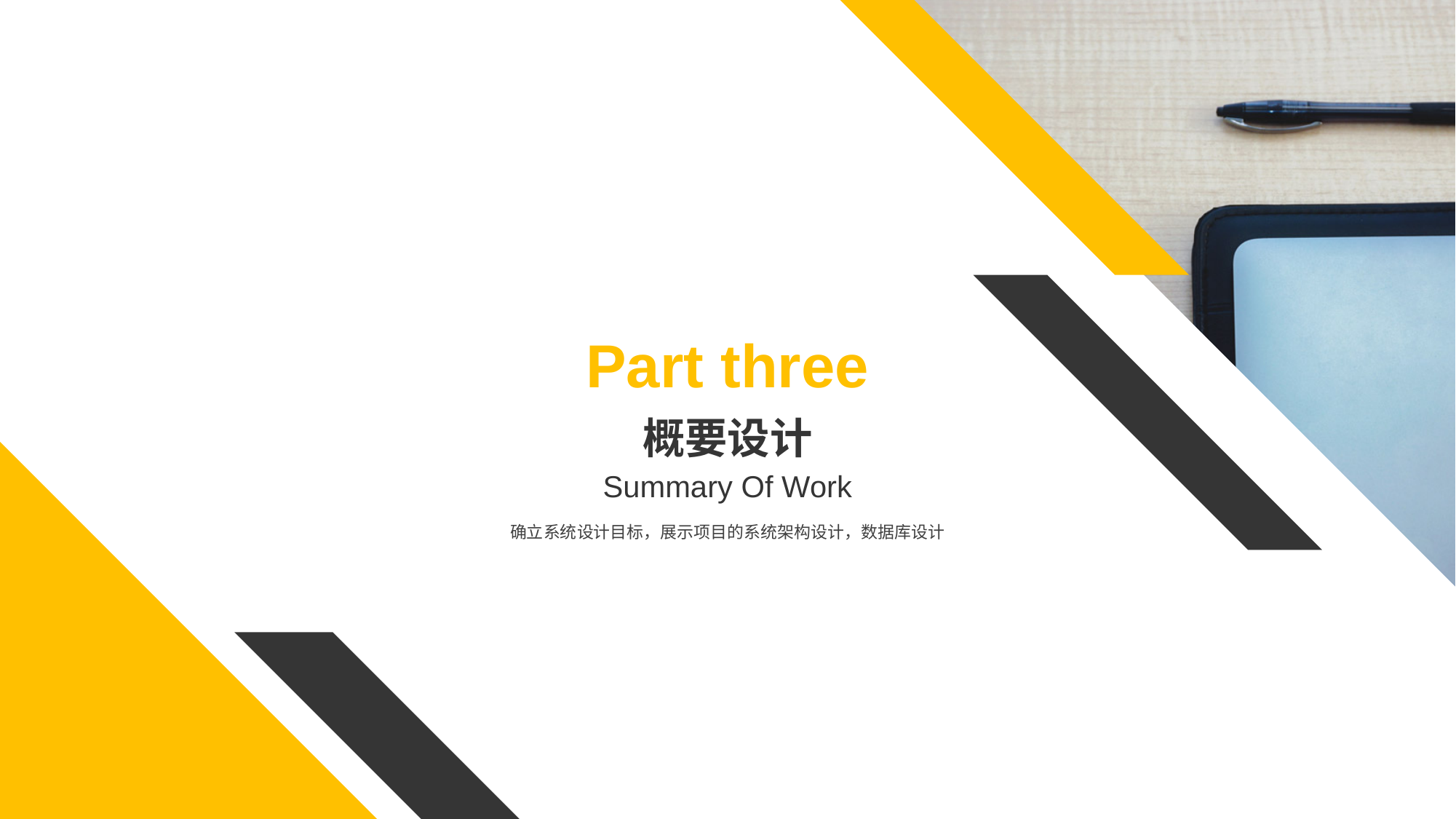

Part three
概要设计

Summary Of Work
确立系统设计目标，展示项目的系统架构设计，数据库设计